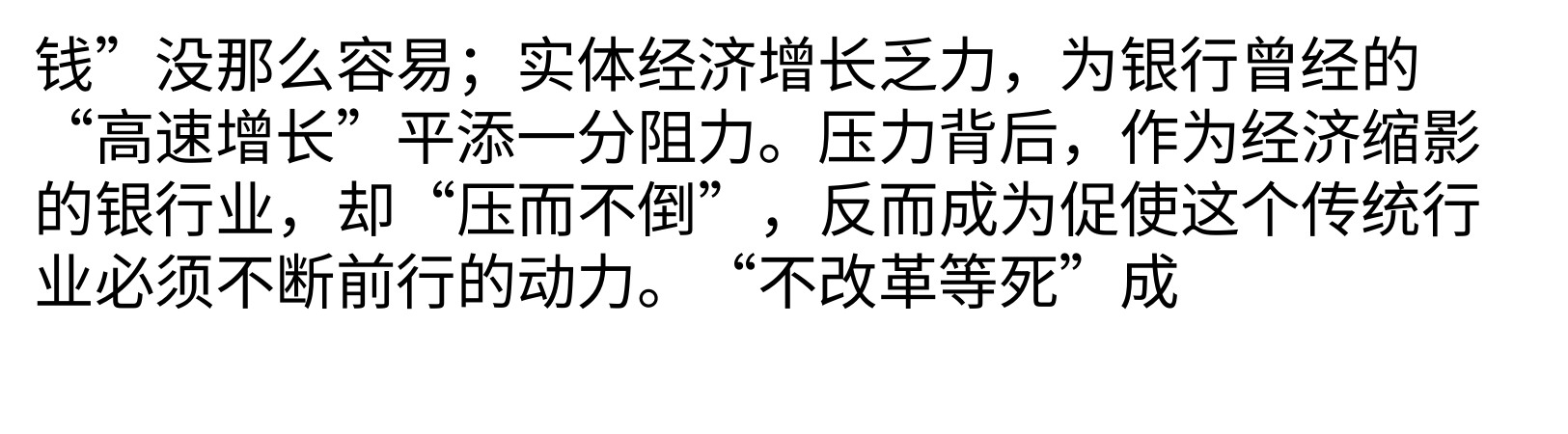

钱”没那么容易；实体经济增长乏力，为银行曾经的“高速增长”平添一分阻力。压力背后，作为经济缩影的银行业，却“压而不倒”，反而成为促使这个传统行业必须不断前行的动力。“不改革等死”成